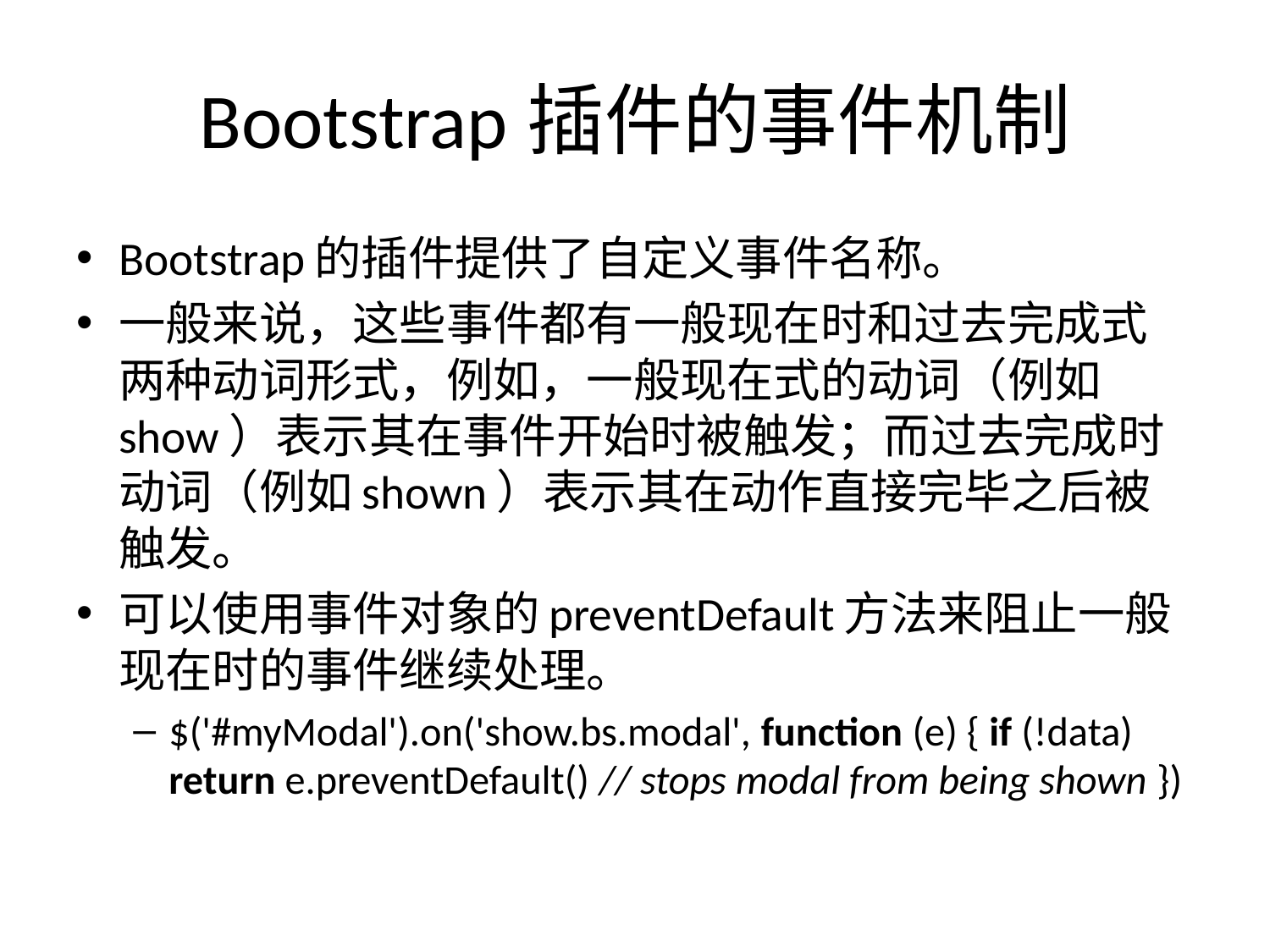

# Bootstrap插件的事件机制
Bootstrap的插件提供了自定义事件名称。
一般来说，这些事件都有一般现在时和过去完成式两种动词形式，例如，一般现在式的动词（例如show）表示其在事件开始时被触发；而过去完成时动词（例如shown）表示其在动作直接完毕之后被触发。
可以使用事件对象的preventDefault方法来阻止一般现在时的事件继续处理。
$('#myModal').on('show.bs.modal', function (e) { if (!data) return e.preventDefault() // stops modal from being shown })